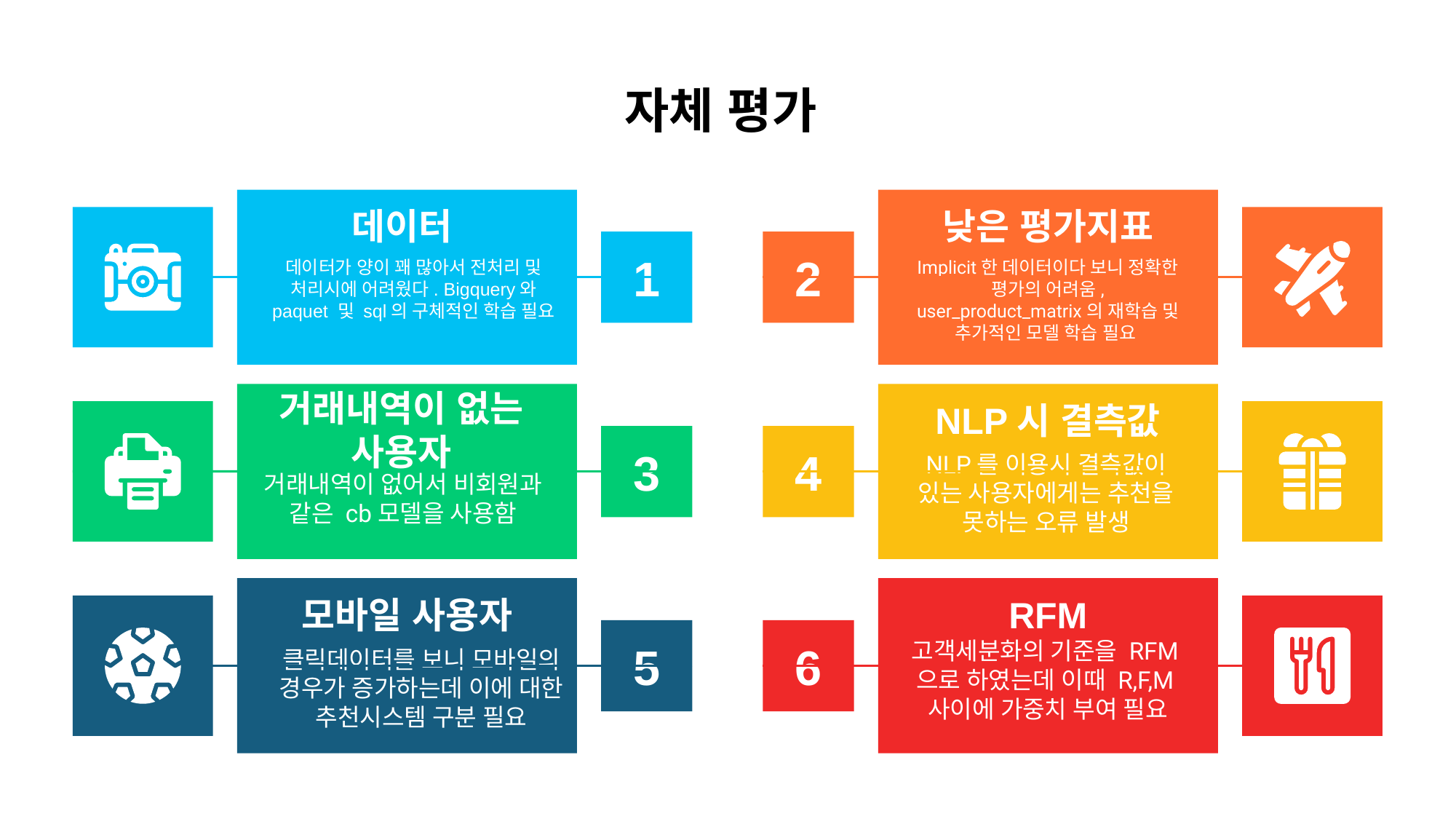

# 자체 평가

데이터
데이터가 양이 꽤 많아서 전처리 및 처리시에 어려웠다. Bigquery와 paquet 및 sql의 구체적인 학습 필요

1

낮은 평가지표
Implicit한 데이터이다 보니 정확한 평가의 어려움, user_product_matrix의 재학습 및 추가적인 모델 학습 필요

2

거래내역이 없는 사용자
거래내역이 없어서 비회원과 같은 cb모델을 사용함
3

NLP시 결측값
NLP를 이용시 결측값이 있는 사용자에게는 추천을 못하는 오류 발생

4

모바일 사용자
클릭데이터를 보니 모바일의 경우가 증가하는데 이에 대한 추천시스템 구분 필요

5

RFM
고객세분화의 기준을 RFM으로 하였는데 이때 R,F,M사이에 가중치 부여 필요

6